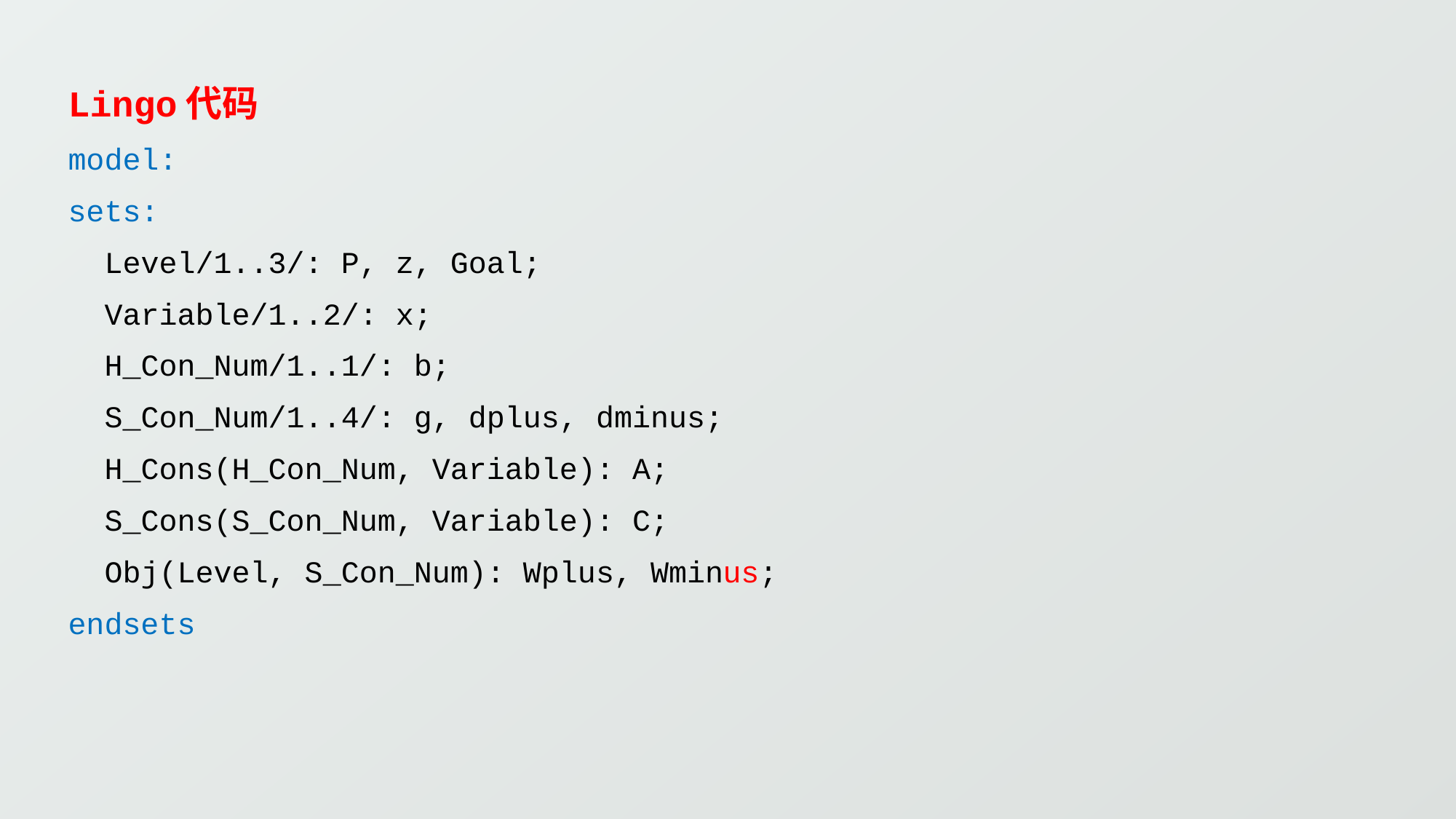

Lingo代码
model:
sets:
  Level/1..3/: P, z, Goal;
  Variable/1..2/: x;
  H_Con_Num/1..1/: b;
  S_Con_Num/1..4/: g, dplus, dminus;
  H_Cons(H_Con_Num, Variable): A;
  S_Cons(S_Con_Num, Variable): C;
  Obj(Level, S_Con_Num): Wplus, Wminus;
endsets